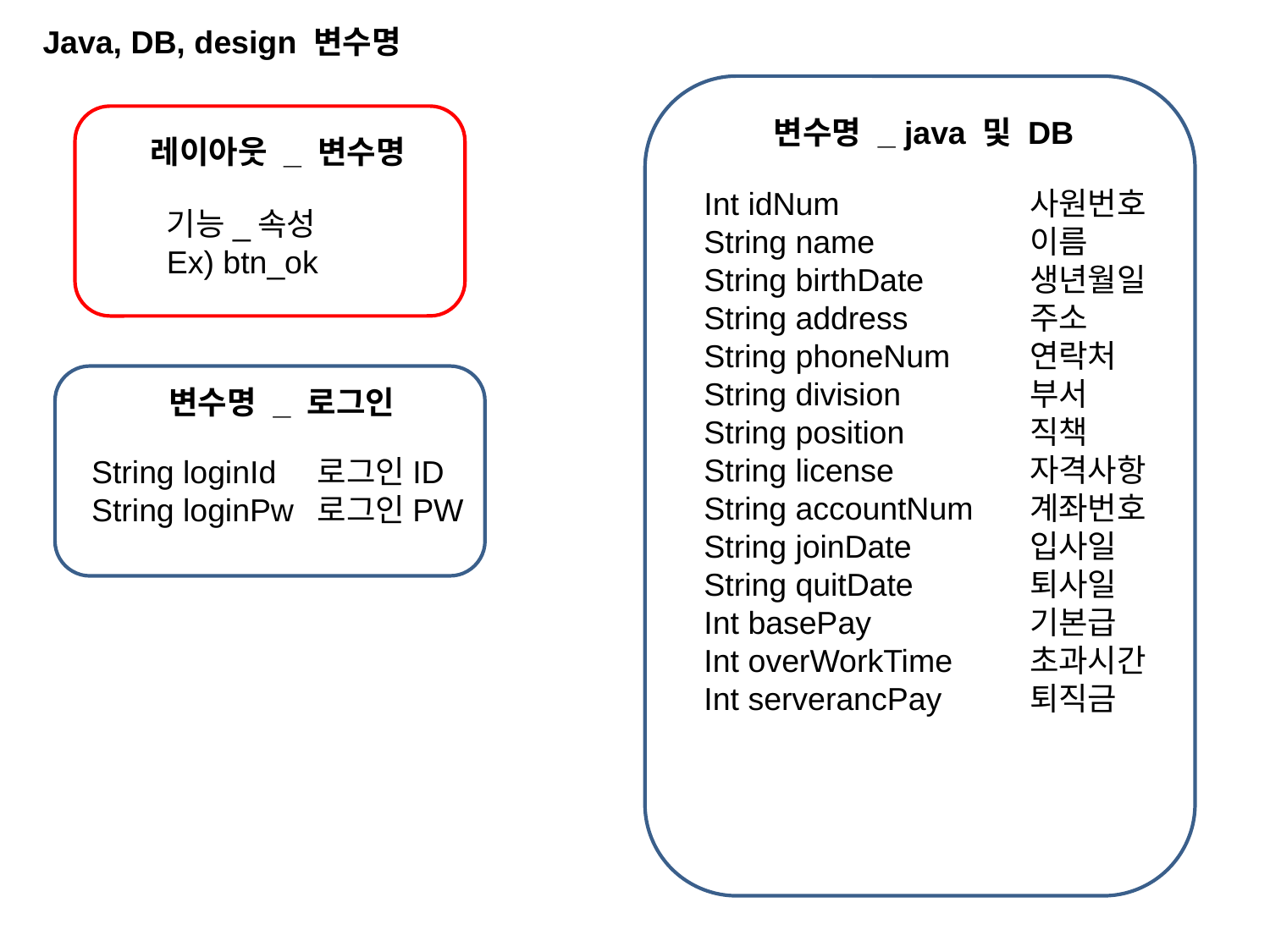

Java, DB, design 변수명

변수명 _ java 및 DB
레이아웃 _ 변수명
Int idNum
String name
String birthDate
String address
String phoneNum
String division
String position
String license
String accountNum
String joinDate
String quitDate
Int basePay
Int overWorkTime
Int serverancPay

사원번호
이름
생년월일
주소
연락처
부서
직책
자격사항
계좌번호
입사일
퇴사일
기본급
초과시간
퇴직금

기능_속성
Ex) btn_ok

변수명 _ 로그인
String loginId
String loginPw
로그인ID
로그인PW